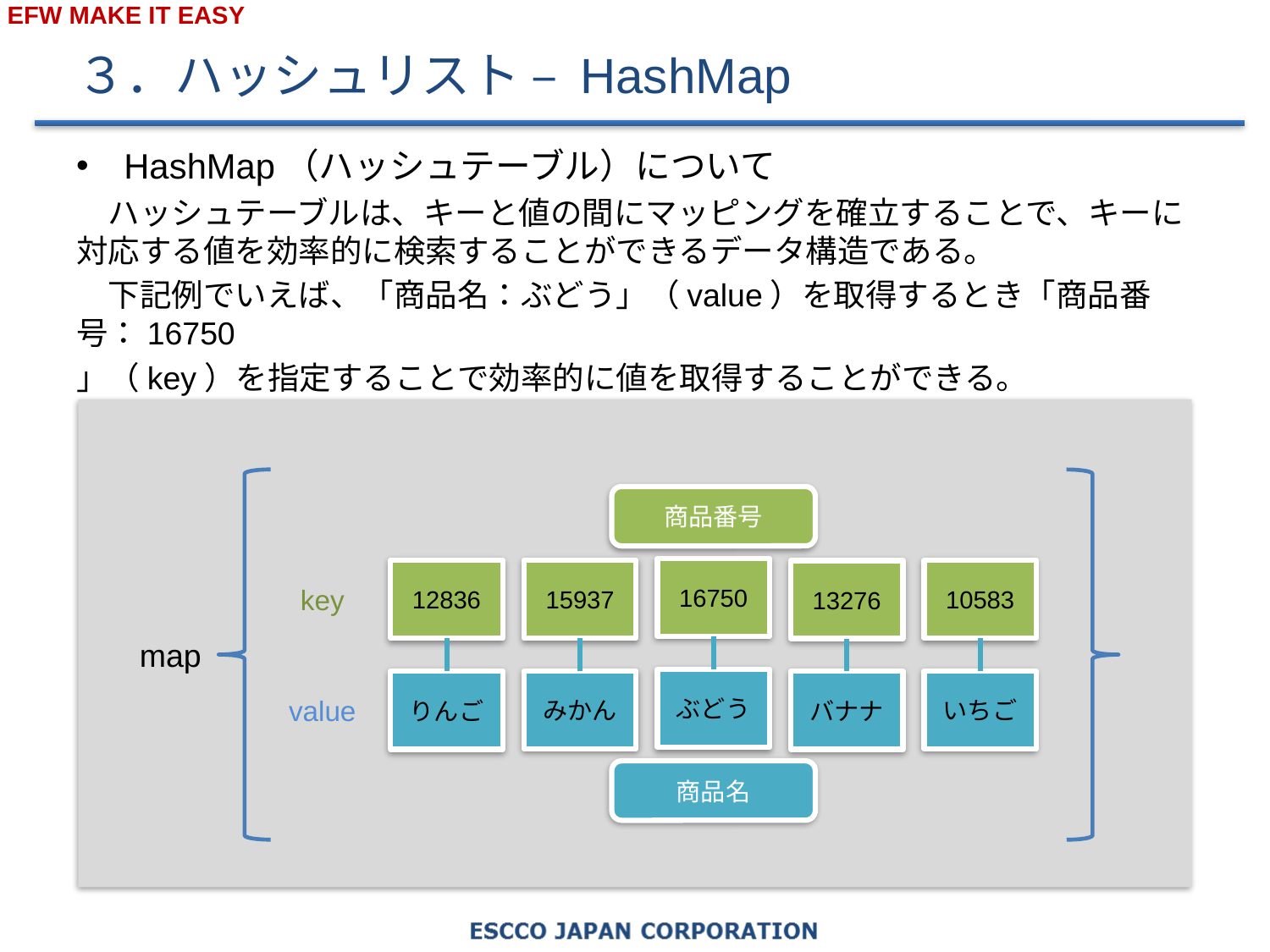

# ３．ハッシュリスト – HashMap
HashMap（ハッシュテーブル）について
　ハッシュテーブルは、キーと値の間にマッピングを確立することで、キーに対応する値を効率的に検索することができるデータ構造である。
　下記例でいえば、「商品名：ぶどう」（value）を取得するとき「商品番号：16750
」（key）を指定することで効率的に値を取得することができる。

16750
12836
15937
10583
13276
ぶどう
みかん
いちご
りんご
バナナ
key
map
value
商品番号
商品名